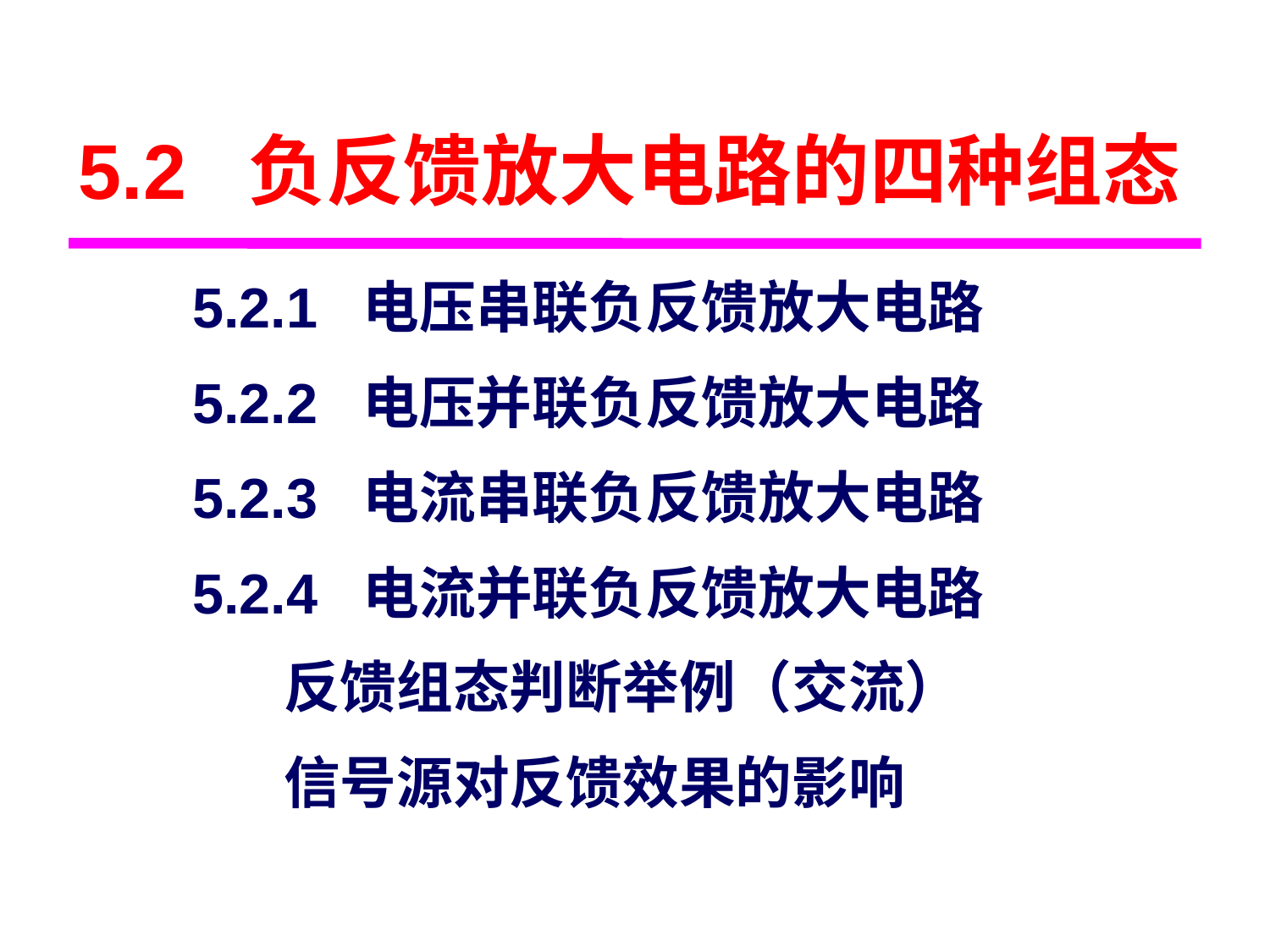

5.2  负反馈放大电路的四种组态

5.2.1  电压串联负反馈放大电路
5.2.2  电压并联负反馈放大电路
5.2.3  电流串联负反馈放大电路
5.2.4  电流并联负反馈放大电路
      反馈组态判断举例（交流）
      信号源对反馈效果的影响